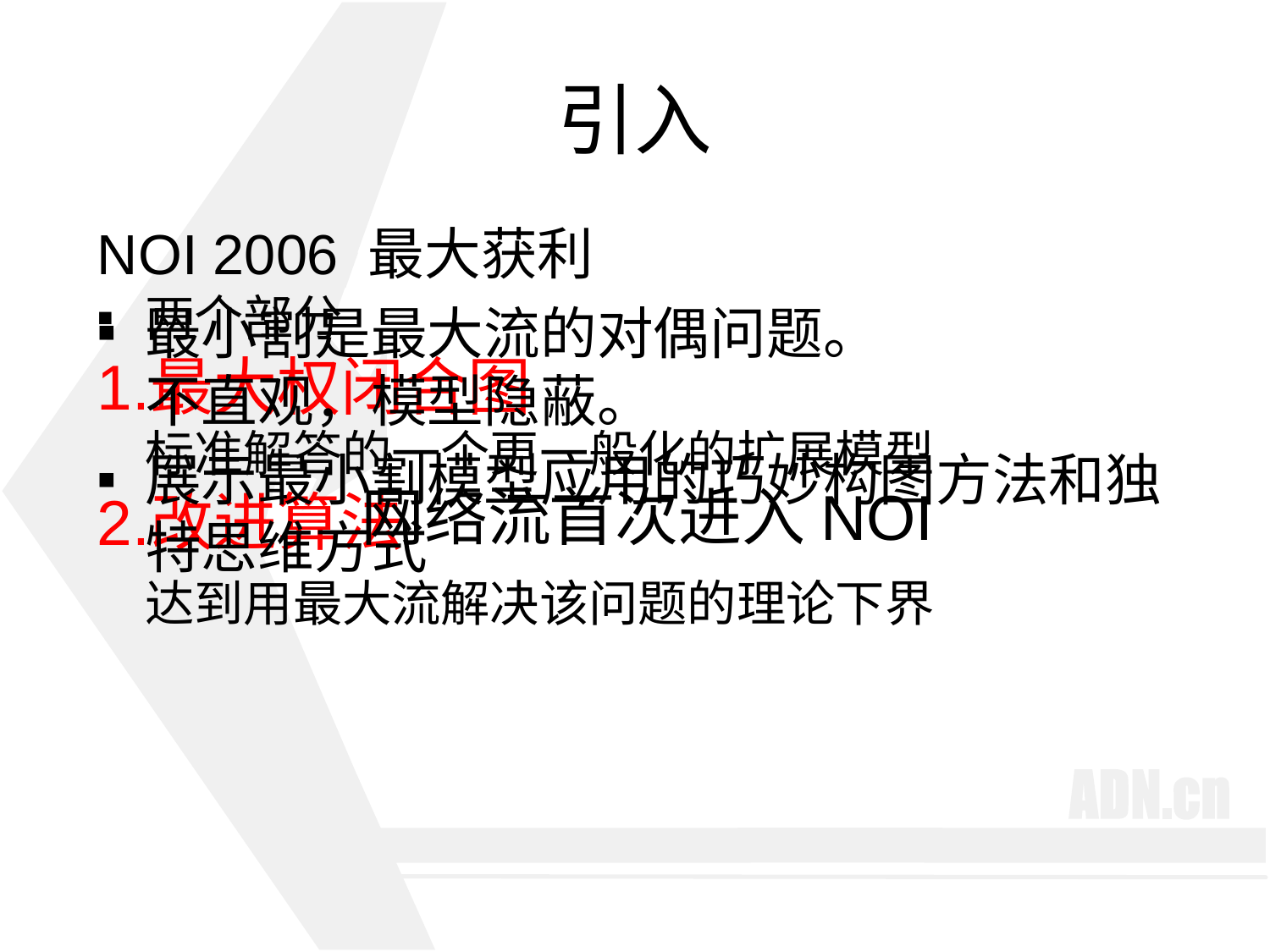

# 引入
NOI 2006 最大获利
最小割是最大流的对偶问题。
不直观，模型隐蔽。
展示最小割模型应用的巧妙构图方法和独特思维方式
两个部分
最大权闭合图
标准解答的一个更一般化的扩展模型
改进算法
达到用最大流解决该问题的理论下界

网络流首次进入NOI